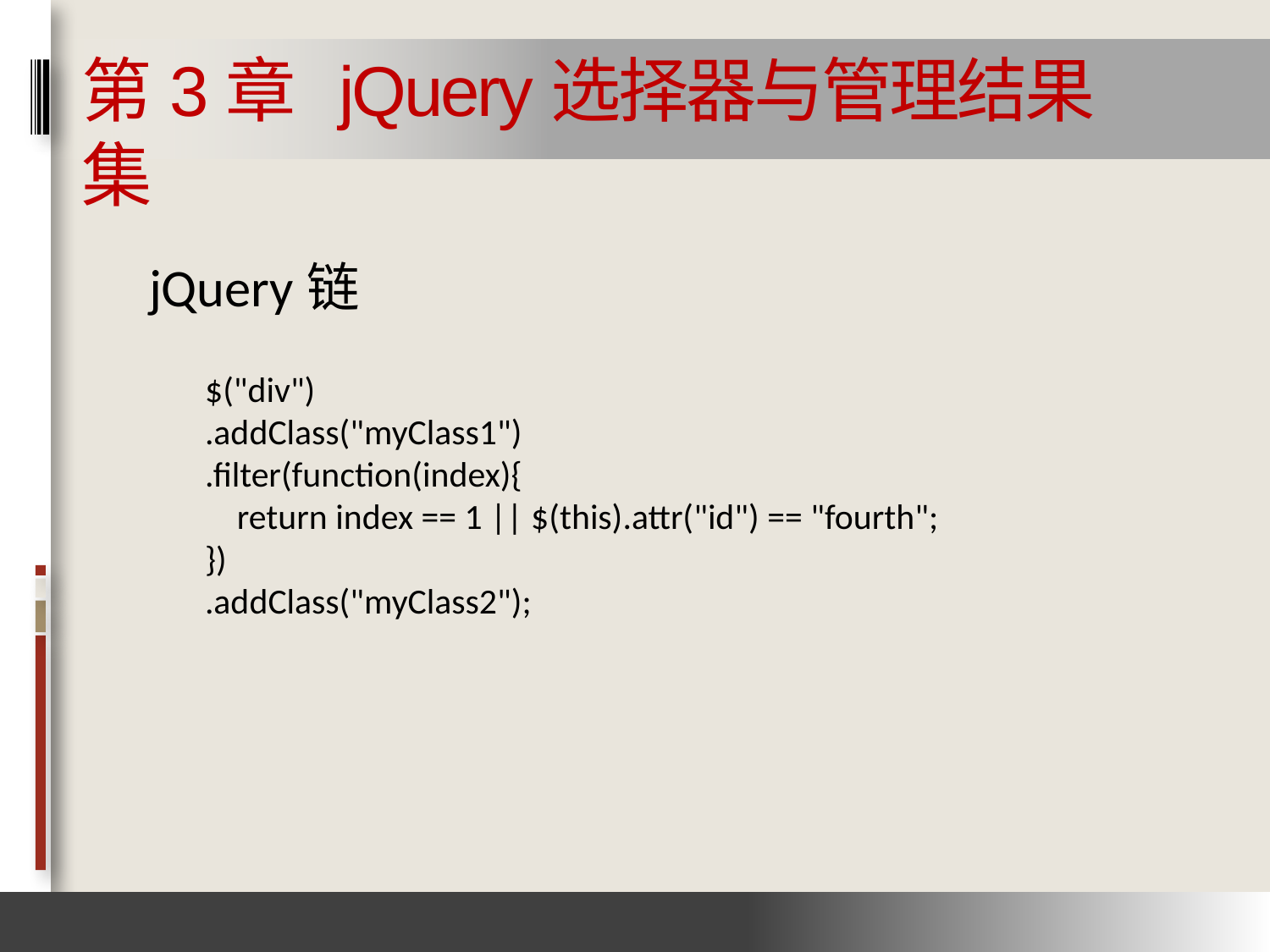

# 第3章  jQuery选择器与管理结果集
jQuery链
$("div")
.addClass("myClass1")
.filter(function(index){
    return index == 1 || $(this).attr("id") == "fourth";
})
.addClass("myClass2");